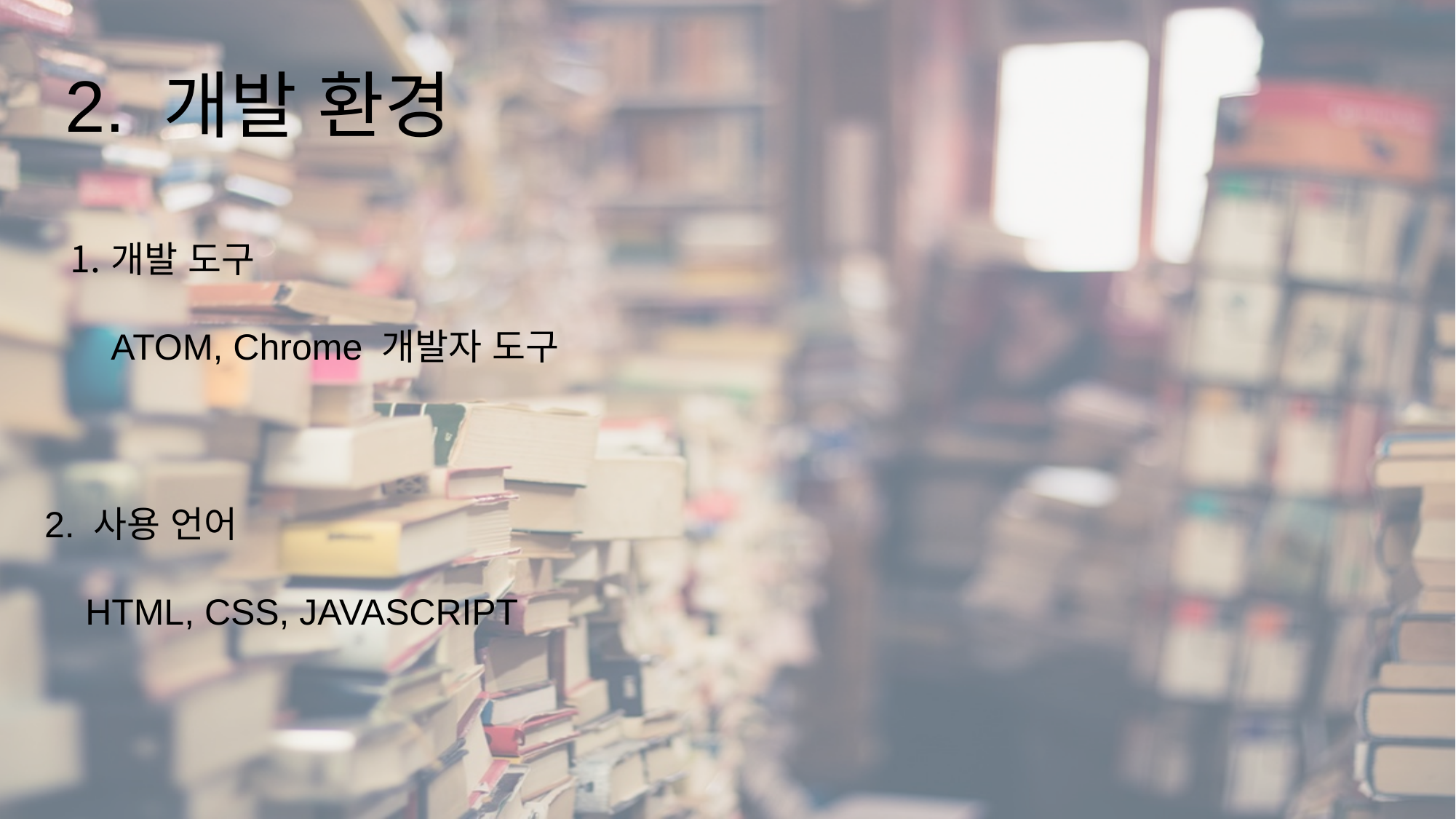

2. 개발 환경
개발 도구

    ATOM, Chrome 개발자 도구

2. 사용 언어

    HTML, CSS, JAVASCRIPT